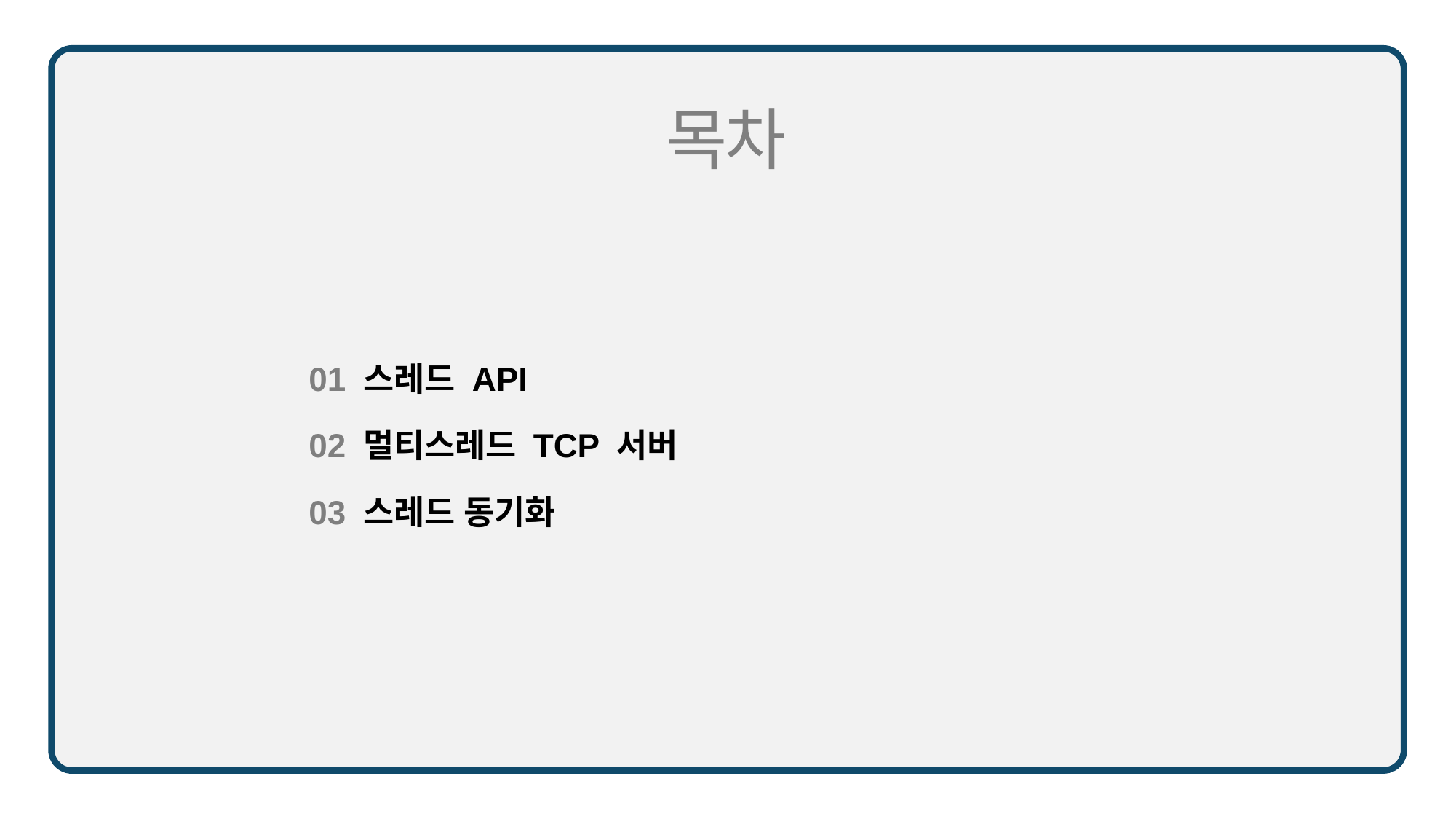

01 스레드 API
02 멀티스레드 TCP 서버
03 스레드 동기화